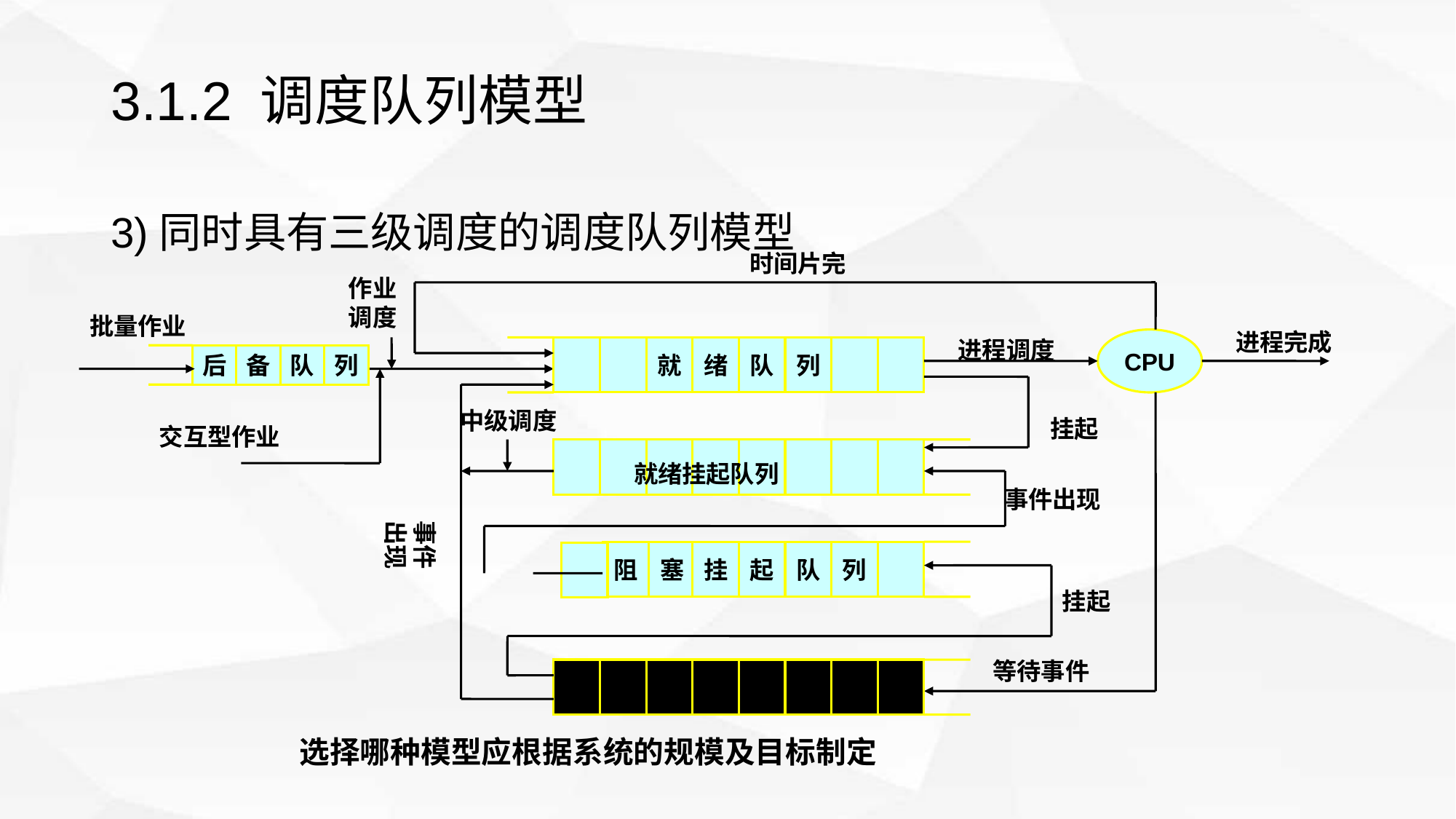

# 3.1.2 调度队列模型
3)同时具有三级调度的调度队列模型
时间片完
作业调度

批量作业
进程完成
进程调度
CPU

就
绪
队
列

后
备
队
列

中级调度
挂起
交互型作业

就绪挂起队列

事件出现
事件出现

阻
塞
挂
起
队
列

挂起

等待事件

阻
塞
队
列

选择哪种模型应根据系统的规模及目标制定